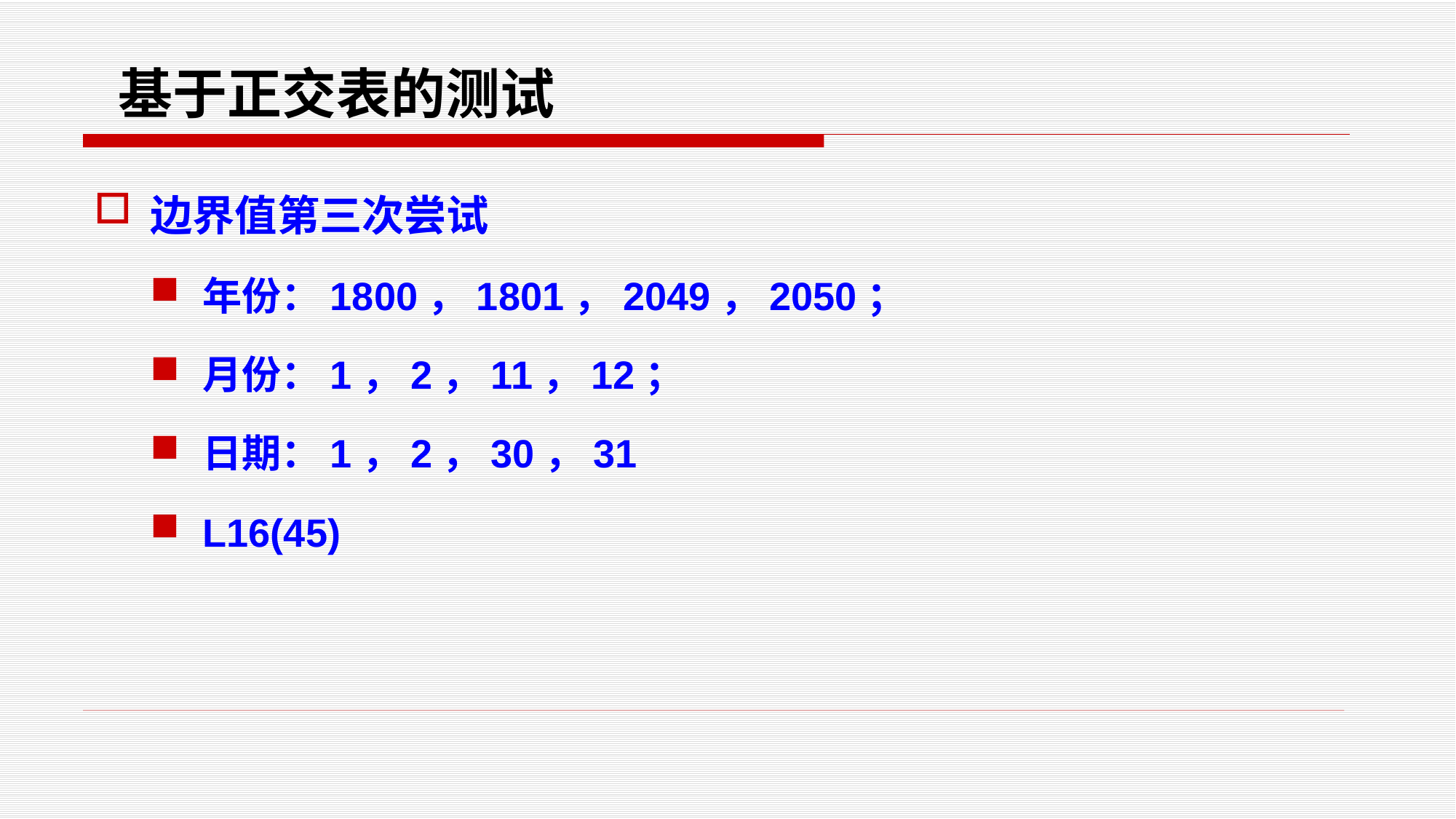

# 基于正交表的测试
边界值第三次尝试
年份：1800，1801，2049，2050；
月份：1，2，11，12；
日期：1，2，30，31
L16(45)